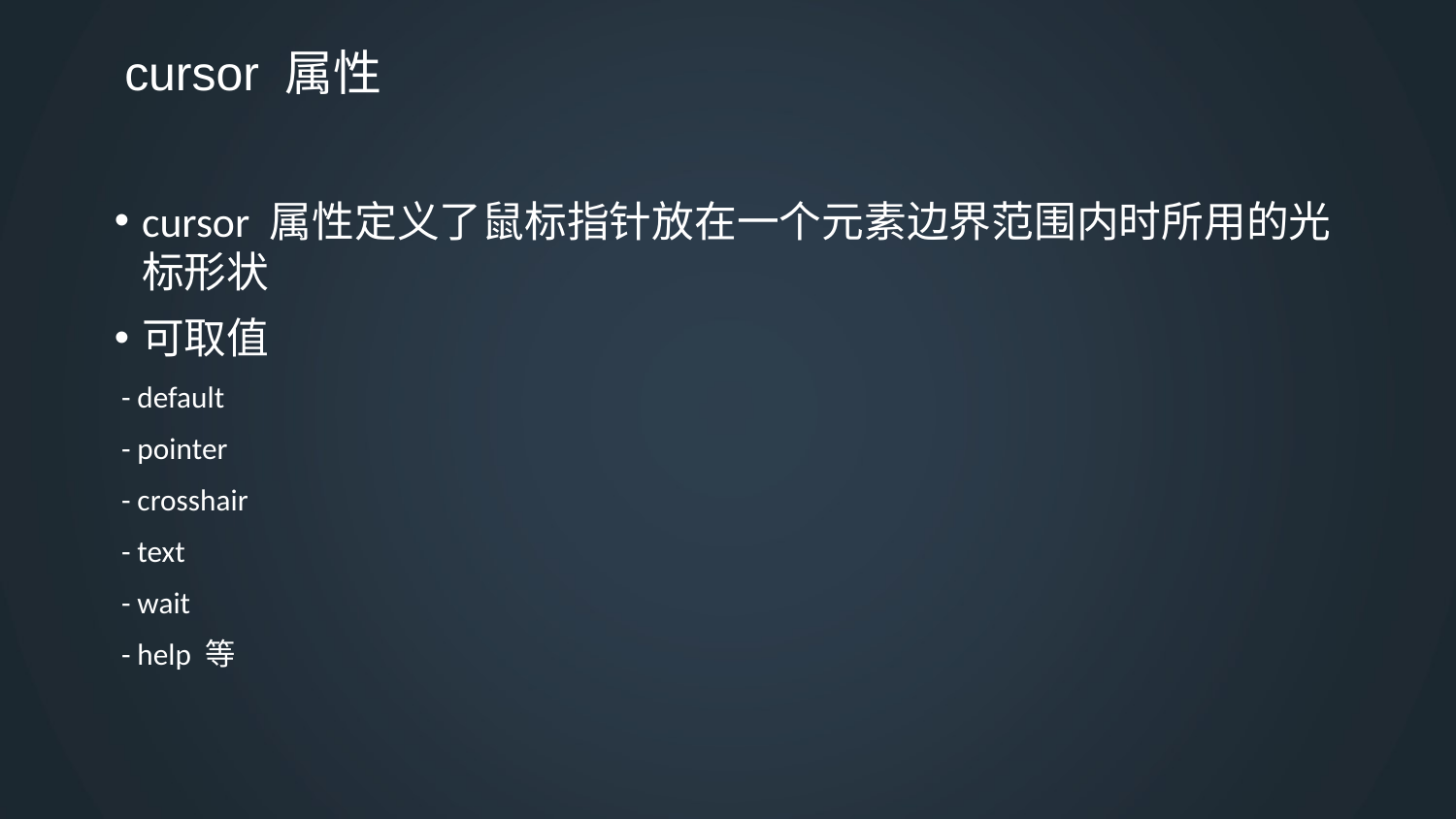

# cursor 属性
cursor 属性定义了鼠标指针放在一个元素边界范围内时所用的光标形状
可取值
 - default
 - pointer
 - crosshair
 - text
 - wait
 - help 等